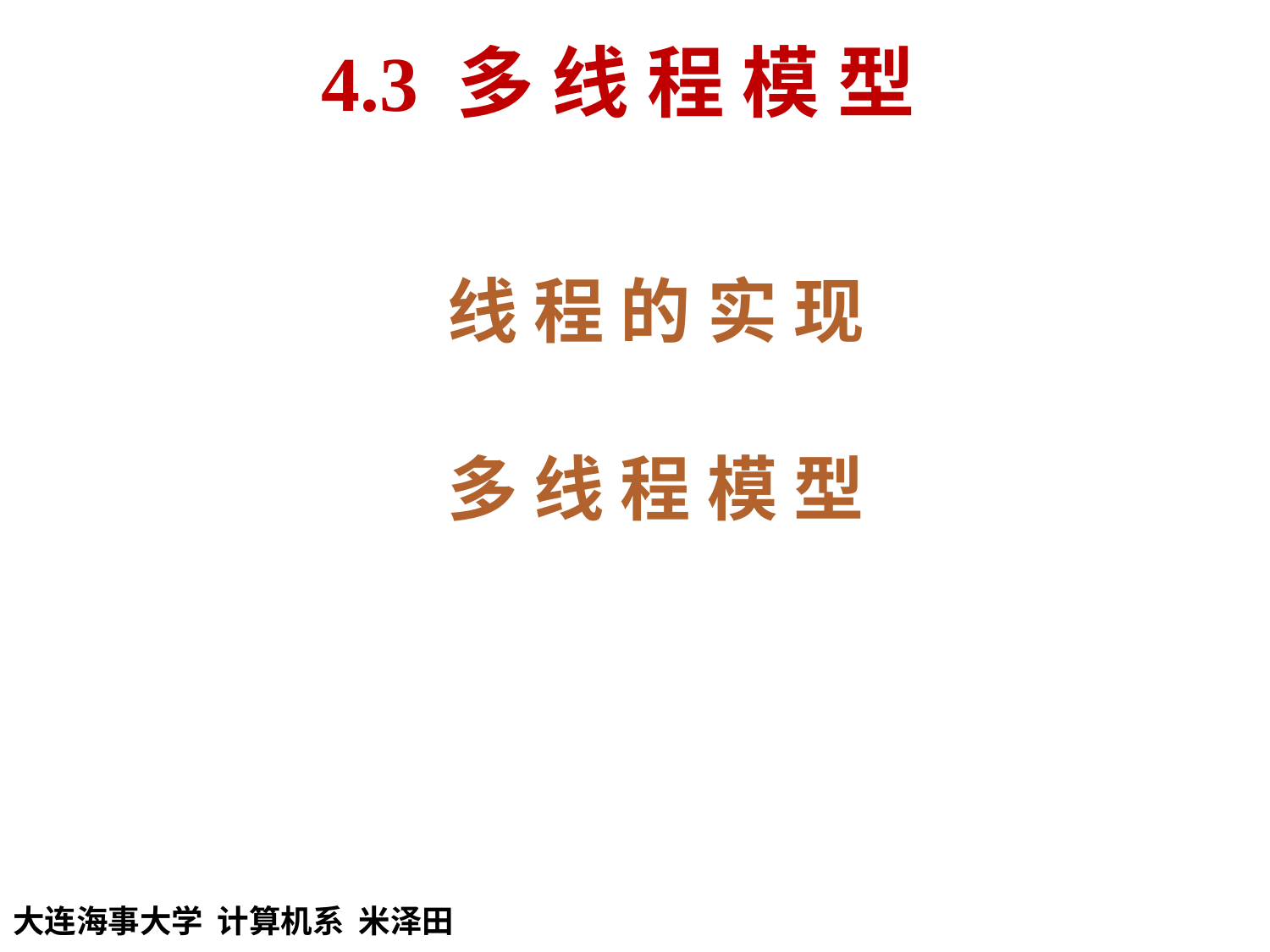

4.3 多 线 程 模 型
线 程 的 实 现
多 线 程 模 型
大连海事大学  计算机系  米泽田